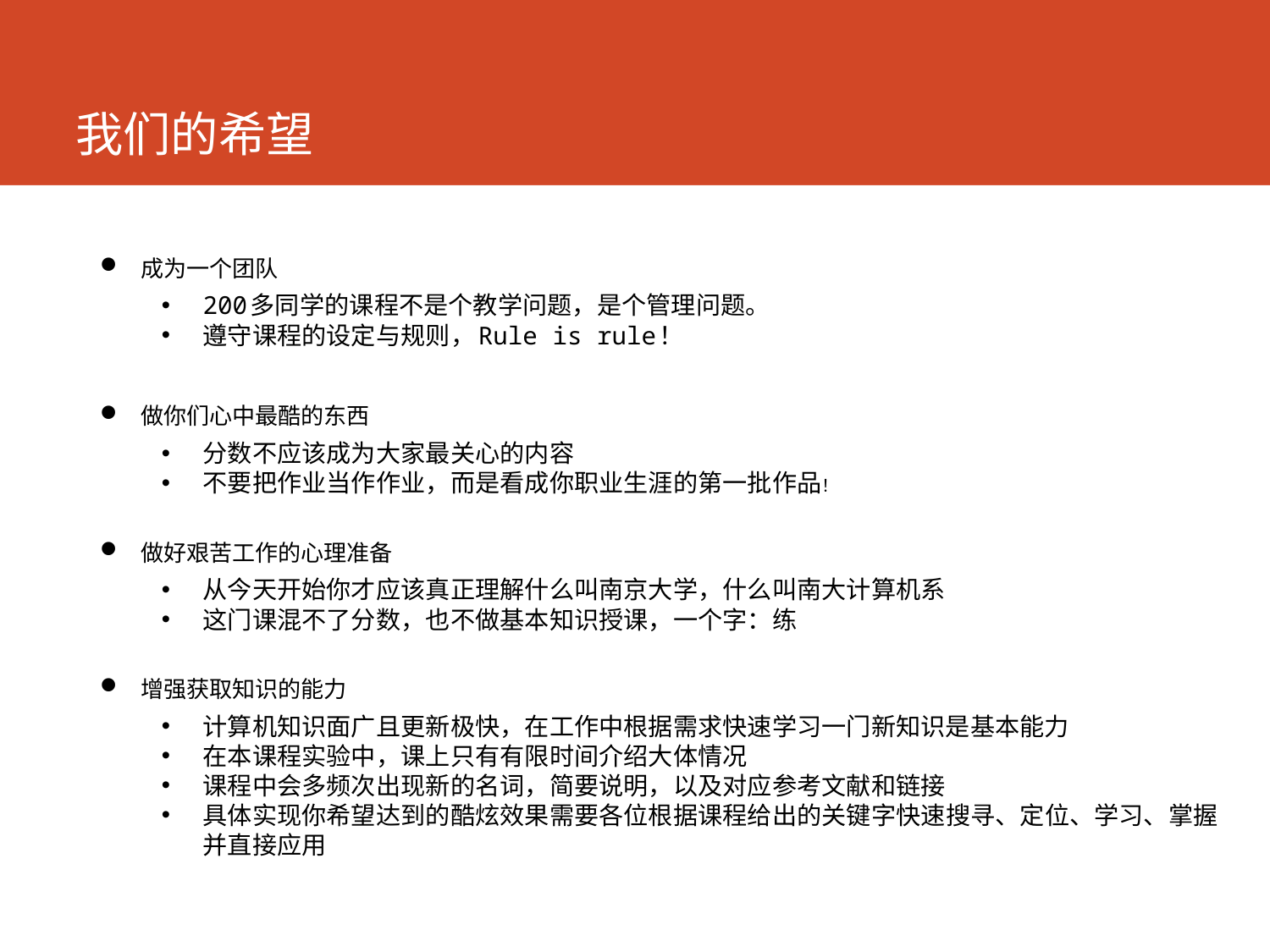

# 我们的希望
成为一个团队
200多同学的课程不是个教学问题，是个管理问题。
遵守课程的设定与规则，Rule is rule！

做你们心中最酷的东西
分数不应该成为大家最关心的内容
不要把作业当作作业，而是看成你职业生涯的第一批作品！

做好艰苦工作的心理准备
从今天开始你才应该真正理解什么叫南京大学，什么叫南大计算机系
这门课混不了分数，也不做基本知识授课，一个字：练

增强获取知识的能力
计算机知识面广且更新极快，在工作中根据需求快速学习一门新知识是基本能力
在本课程实验中，课上只有有限时间介绍大体情况
课程中会多频次出现新的名词，简要说明，以及对应参考文献和链接
具体实现你希望达到的酷炫效果需要各位根据课程给出的关键字快速搜寻、定位、学习、掌握并直接应用